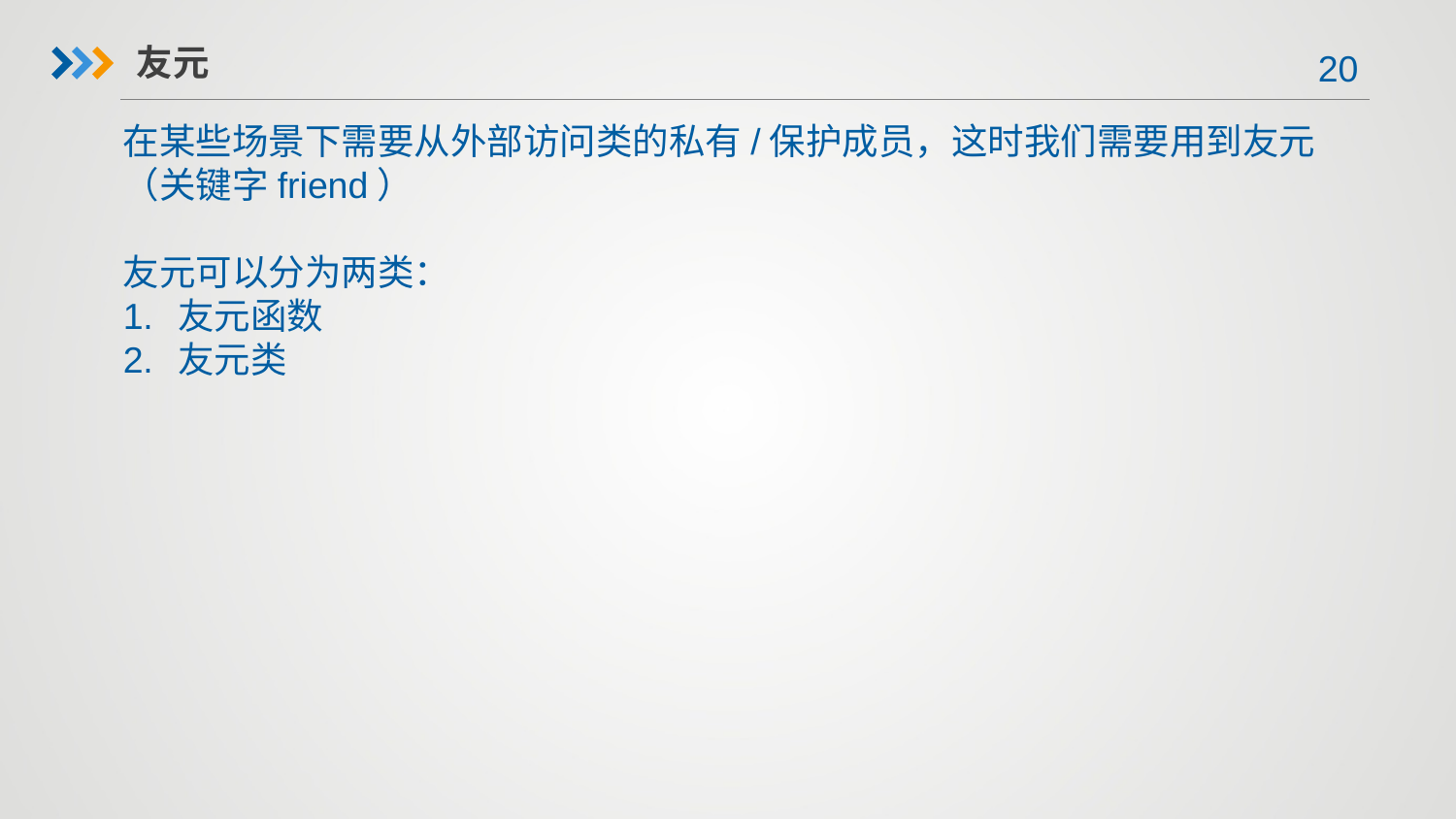

友元
在某些场景下需要从外部访问类的私有/保护成员，这时我们需要用到友元（关键字friend）

友元可以分为两类：
友元函数
友元类